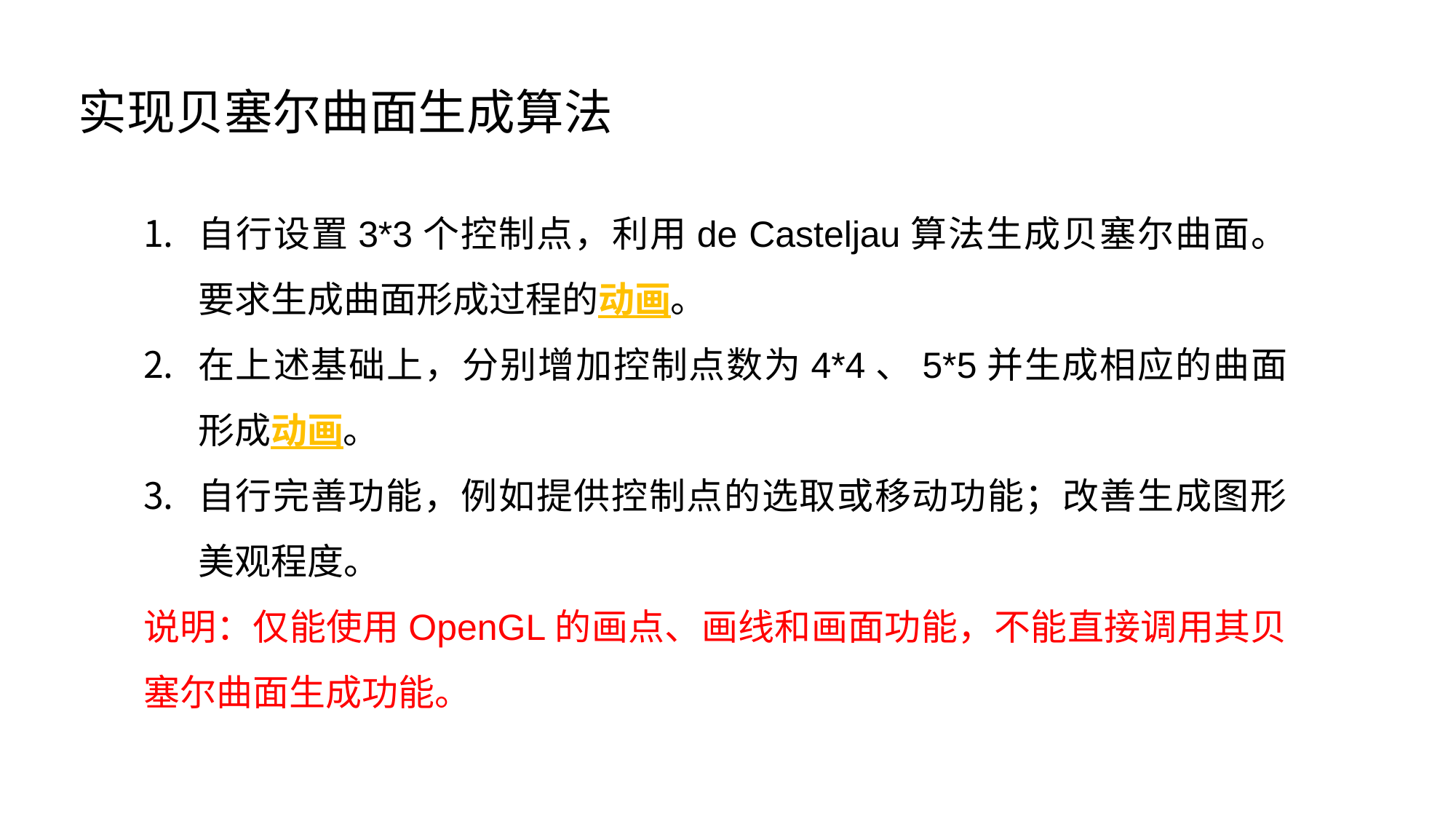

实现贝塞尔曲面生成算法
自行设置3*3个控制点，利用de Casteljau算法生成贝塞尔曲面。要求生成曲面形成过程的动画。
在上述基础上，分别增加控制点数为4*4、5*5并生成相应的曲面形成动画。
自行完善功能，例如提供控制点的选取或移动功能；改善生成图形美观程度。
说明：仅能使用OpenGL的画点、画线和画面功能，不能直接调用其贝塞尔曲面生成功能。